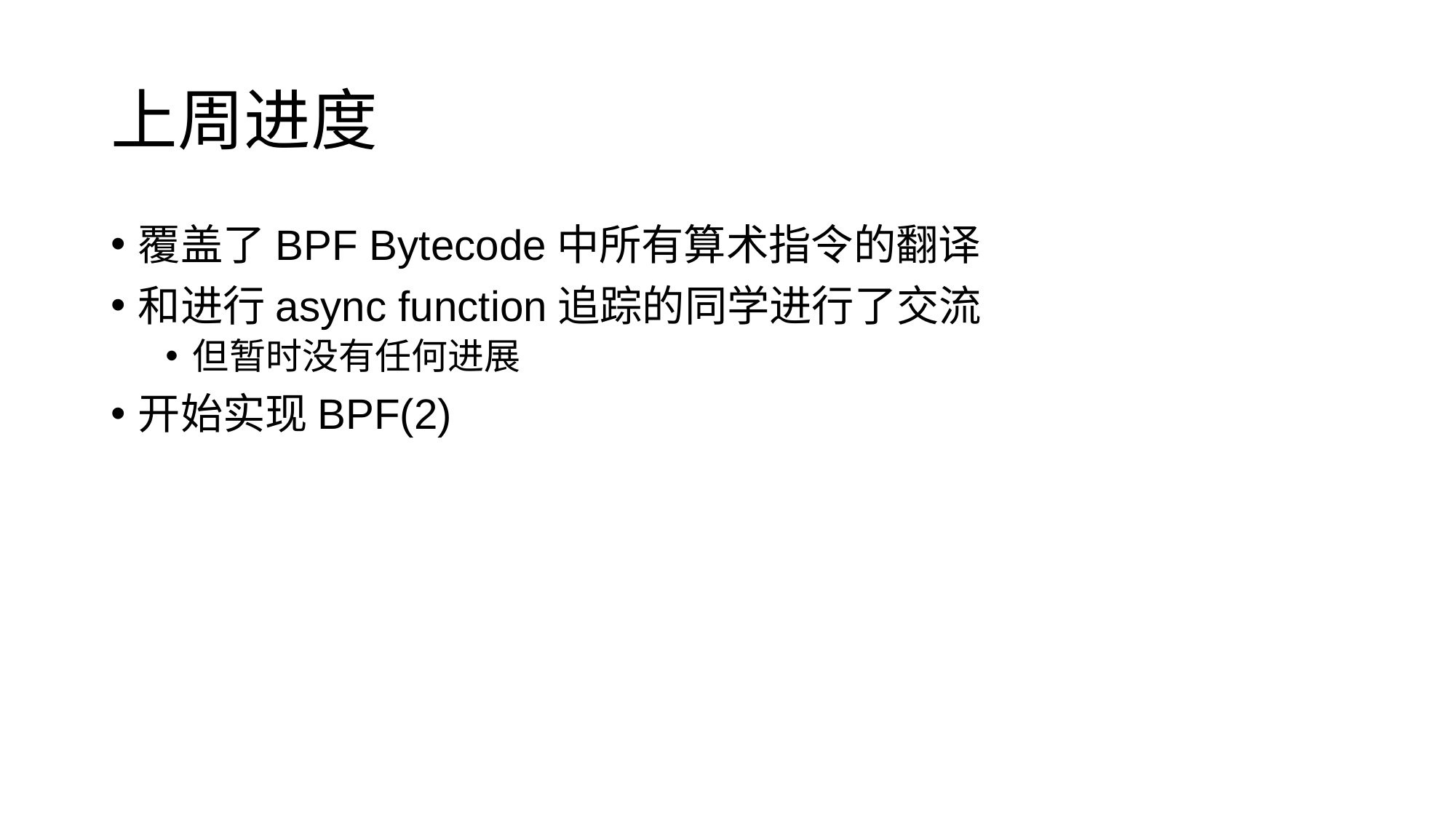

# 上周进度
覆盖了BPF Bytecode中所有算术指令的翻译
和进行async function追踪的同学进行了交流
但暂时没有任何进展
开始实现BPF(2)